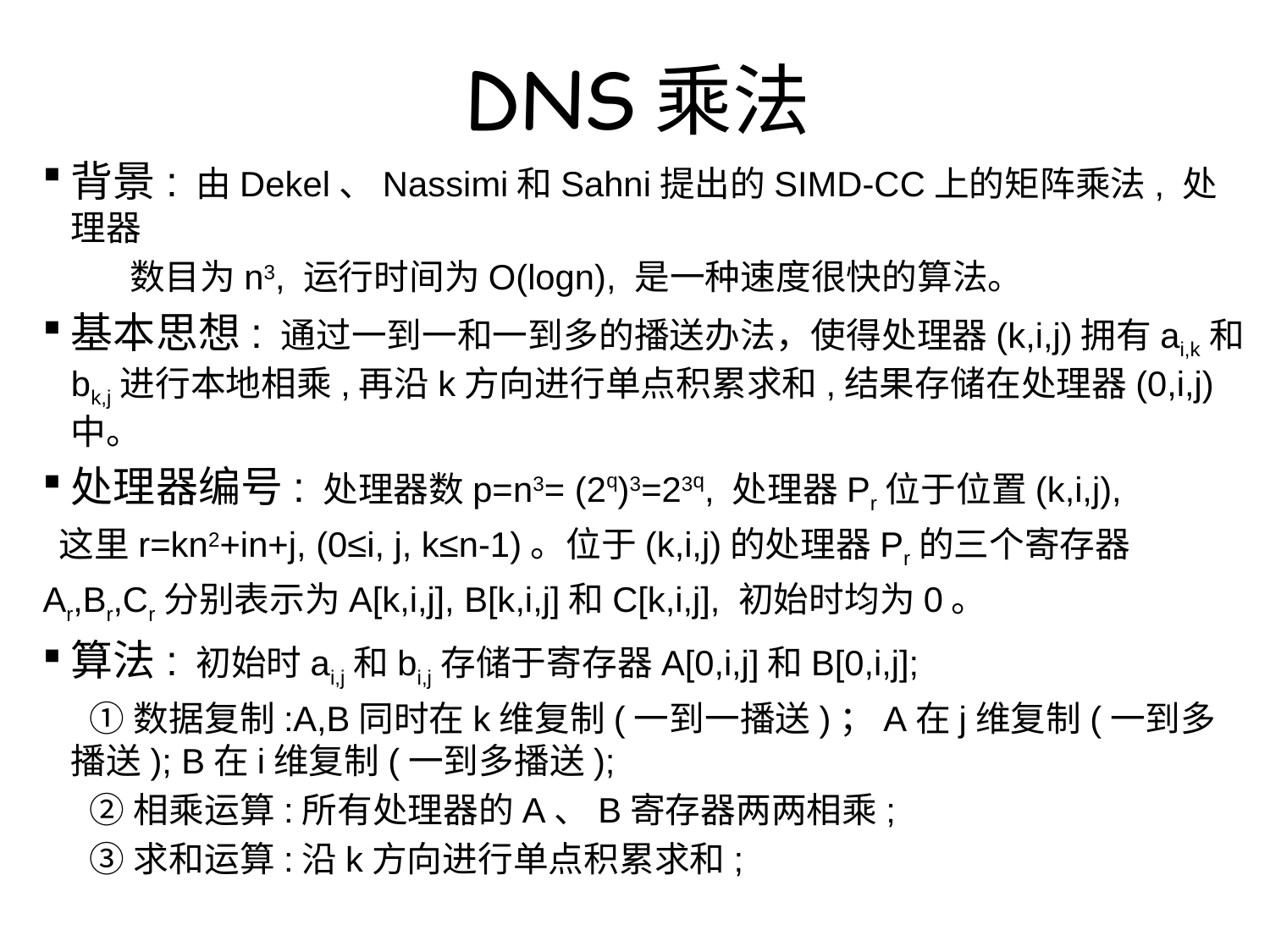

# DNS乘法
背景: 由Dekel、Nassimi和Sahni提出的SIMD-CC上的矩阵乘法, 处理器
          数目为n3, 运行时间为O(logn), 是一种速度很快的算法。
基本思想: 通过一到一和一到多的播送办法，使得处理器(k,i,j)拥有ai,k和bk,j进行本地相乘,再沿k方向进行单点积累求和,结果存储在处理器(0,i,j)中。
处理器编号: 处理器数p=n3= (2q)3=23q, 处理器Pr位于位置(k,i,j),
 这里r=kn2+in+j, (0≤i, j, k≤n-1)。位于(k,i,j)的处理器Pr的三个寄存器
Ar,Br,Cr分别表示为A[k,i,j], B[k,i,j]和C[k,i,j], 初始时均为0。
算法: 初始时ai,j和bi,j存储于寄存器A[0,i,j]和B[0,i,j];
      ①数据复制:A,B同时在k维复制(一到一播送)；A在j维复制(一到多播送); B在i维复制(一到多播送);
      ②相乘运算:所有处理器的A、B寄存器两两相乘;
      ③求和运算:沿k方向进行单点积累求和;